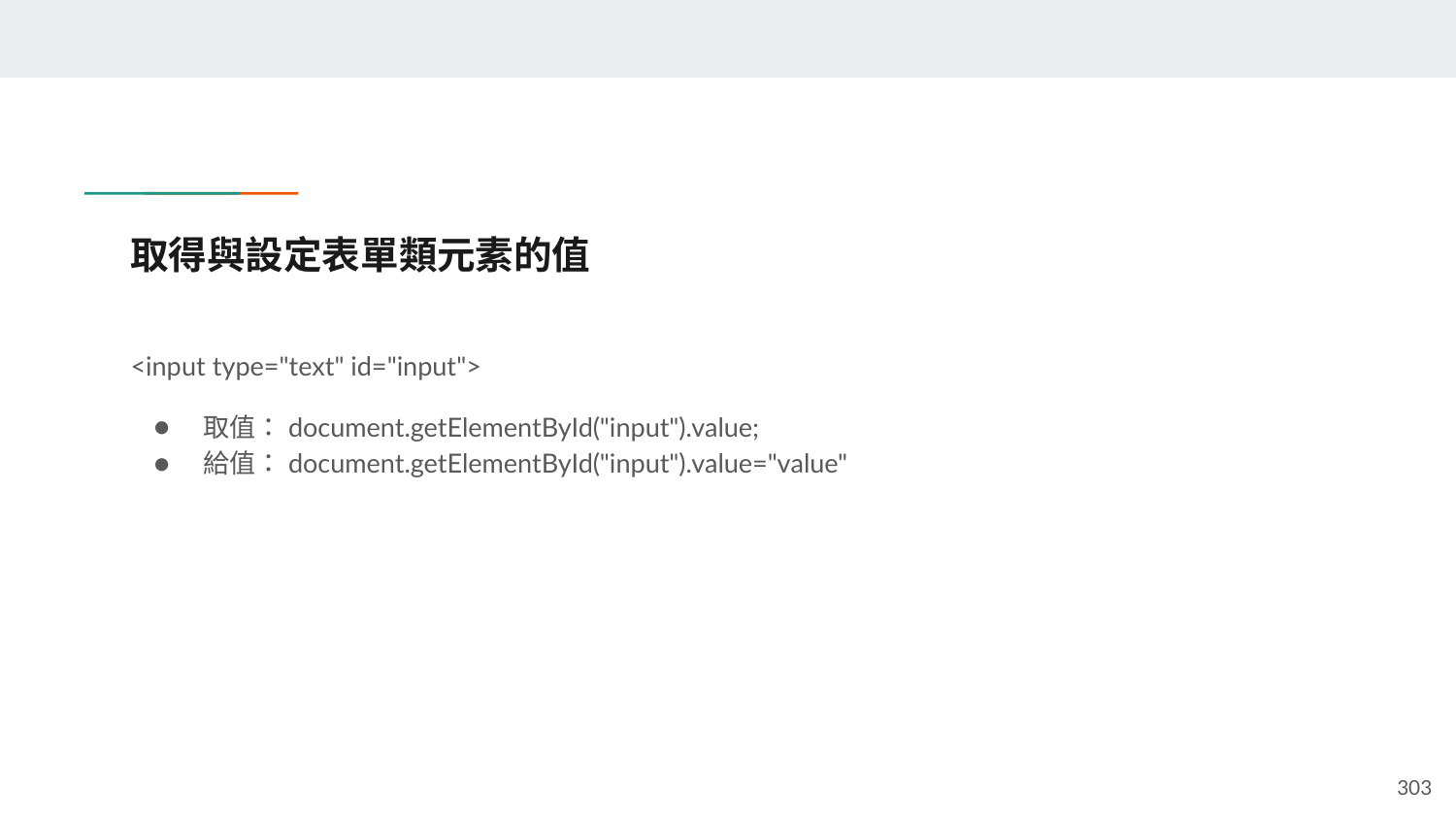

# 取得與設定表單類元素的值
<input type="text" id="input">
取值：document.getElementById("input").value;
給值：document.getElementById("input").value="value"

303